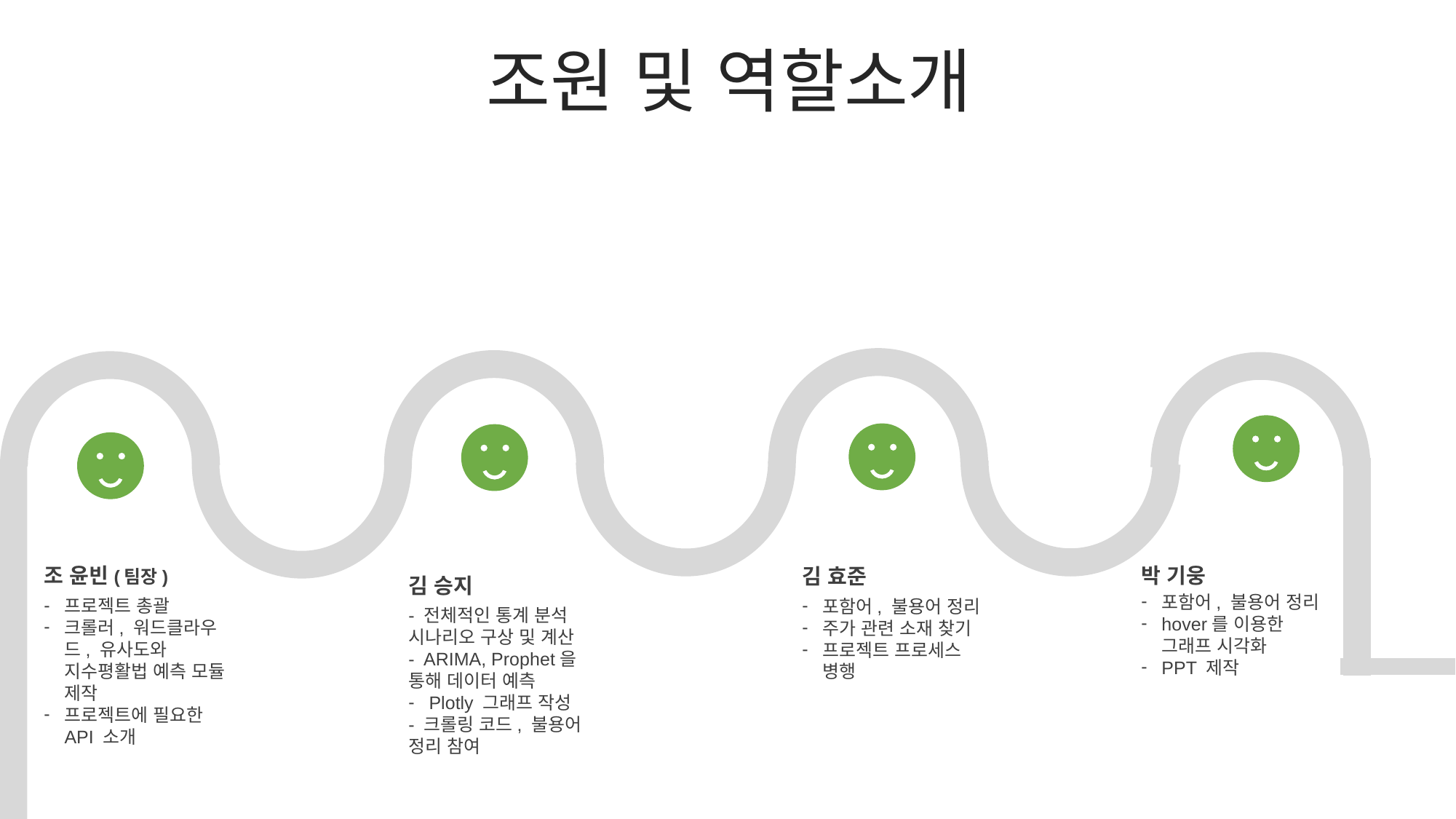

조원 및 역할소개

박 기웅
포함어, 불용어 정리
hover를 이용한 그래프 시각화
PPT 제작
조 윤빈(팀장)
프로젝트 총괄
크롤러, 워드클라우드, 유사도와 지수평활법 예측 모듈 제작
프로젝트에 필요한 API 소개

김 효준
포함어, 불용어 정리
주가 관련 소재 찾기
프로젝트 프로세스 병행

김 승지
- 전체적인 통계 분석 시나리오 구상 및 계산
-  ARIMA, Prophet을 통해 데이터 예측
Plotly 그래프 작성
- 크롤링 코드, 불용어 정리 참여